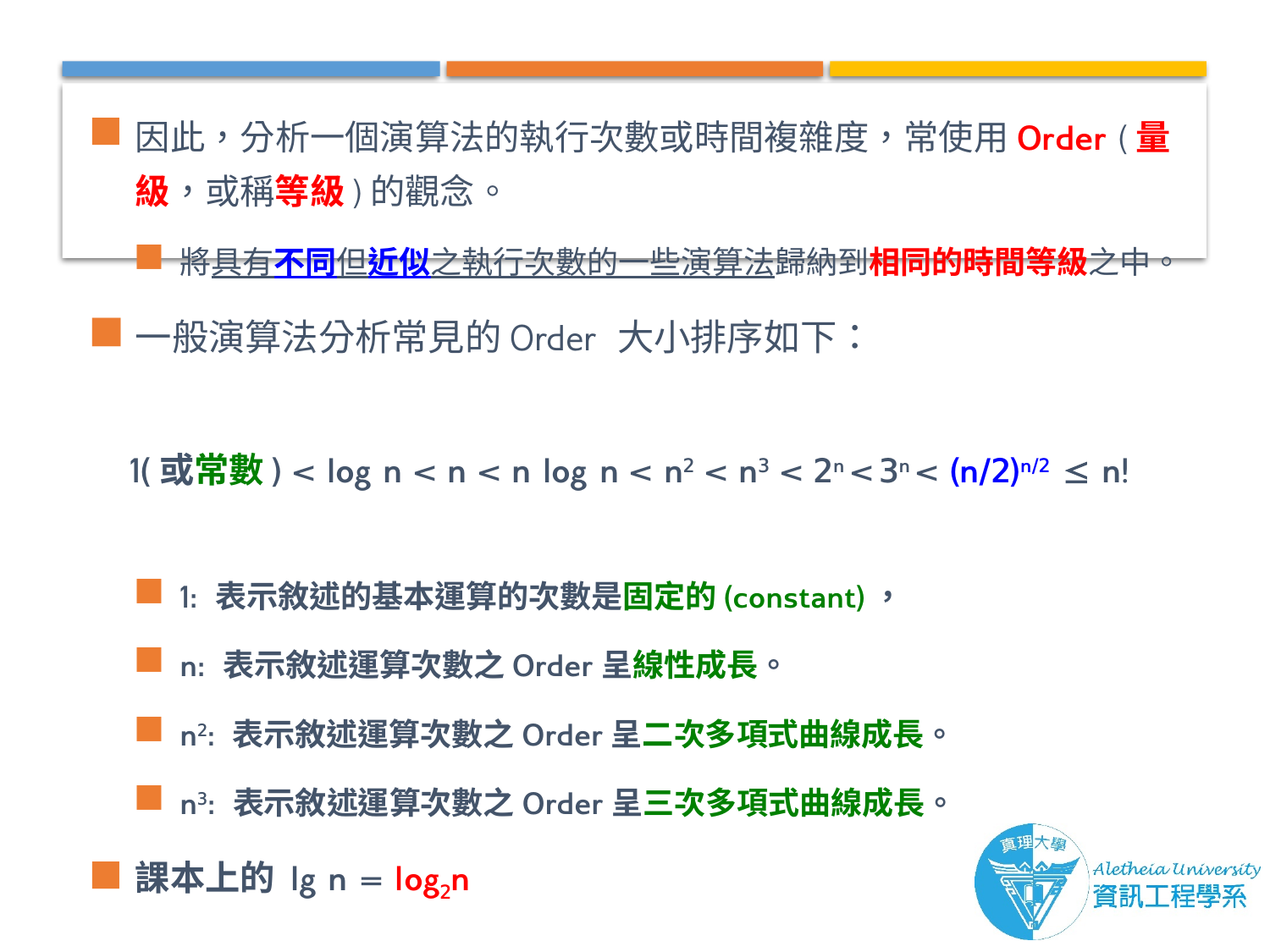

因此，分析一個演算法的執行次數或時間複雜度，常使用Order (量級，或稱等級)的觀念。
將具有不同但近似之執行次數的一些演算法歸納到相同的時間等級之中。
一般演算法分析常見的Order 大小排序如下：

1(或常數) < log n < n < n log n < n2 < n3 < 2n < 3n < (n/2)n/2  ≤ n!

1: 表示敘述的基本運算的次數是固定的(constant)，
n: 表示敘述運算次數之Order呈線性成長。
n2: 表示敘述運算次數之Order呈二次多項式曲線成長。
n3: 表示敘述運算次數之Order呈三次多項式曲線成長。
課本上的 lg n = log2n